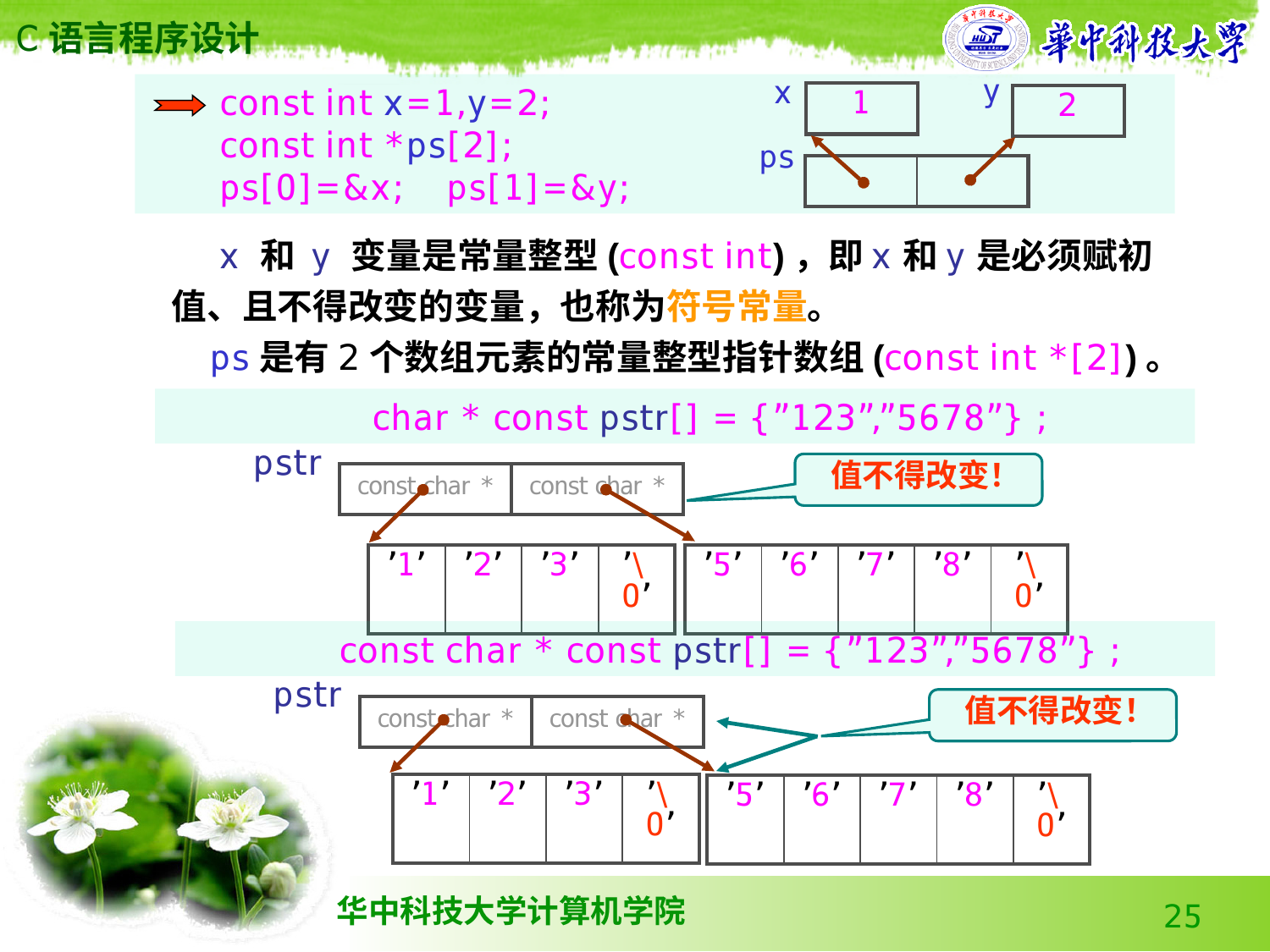

y
x
       const int x=1,y=2;
       const int *ps[2];
       ps[0]=&x;    ps[1]=&y;
| 1 |
| --- |
| 2 |
| --- |

ps

|  |  |
| --- | --- |
     x 和 y 变量是常量整型(const int)，即 x 和 y 是必须赋初值、且不得改变的变量，也称为符号常量。
    ps是有2个数组元素的常量整型指针数组(const int *[2])。
       char * const pstr[] = {”123”,”5678”} ;
pstr
 值不得改变！
| const char \* | const char \* |
| --- | --- |

| ’1’ | ’2’ | ’3’ | ’\0’ |
| --- | --- | --- | --- |
| ’5’ | ’6’ | ’7’ | ’8’ | ’\0’ |
| --- | --- | --- | --- | --- |
       const char * const pstr[] = {”123”,”5678”} ;
pstr
 值不得改变！

| const char \* | const char \* |
| --- | --- |

| ’1’ | ’2’ | ’3’ | ’\0’ |
| --- | --- | --- | --- |
| ’5’ | ’6’ | ’7’ | ’8’ | ’\0’ |
| --- | --- | --- | --- | --- |
25